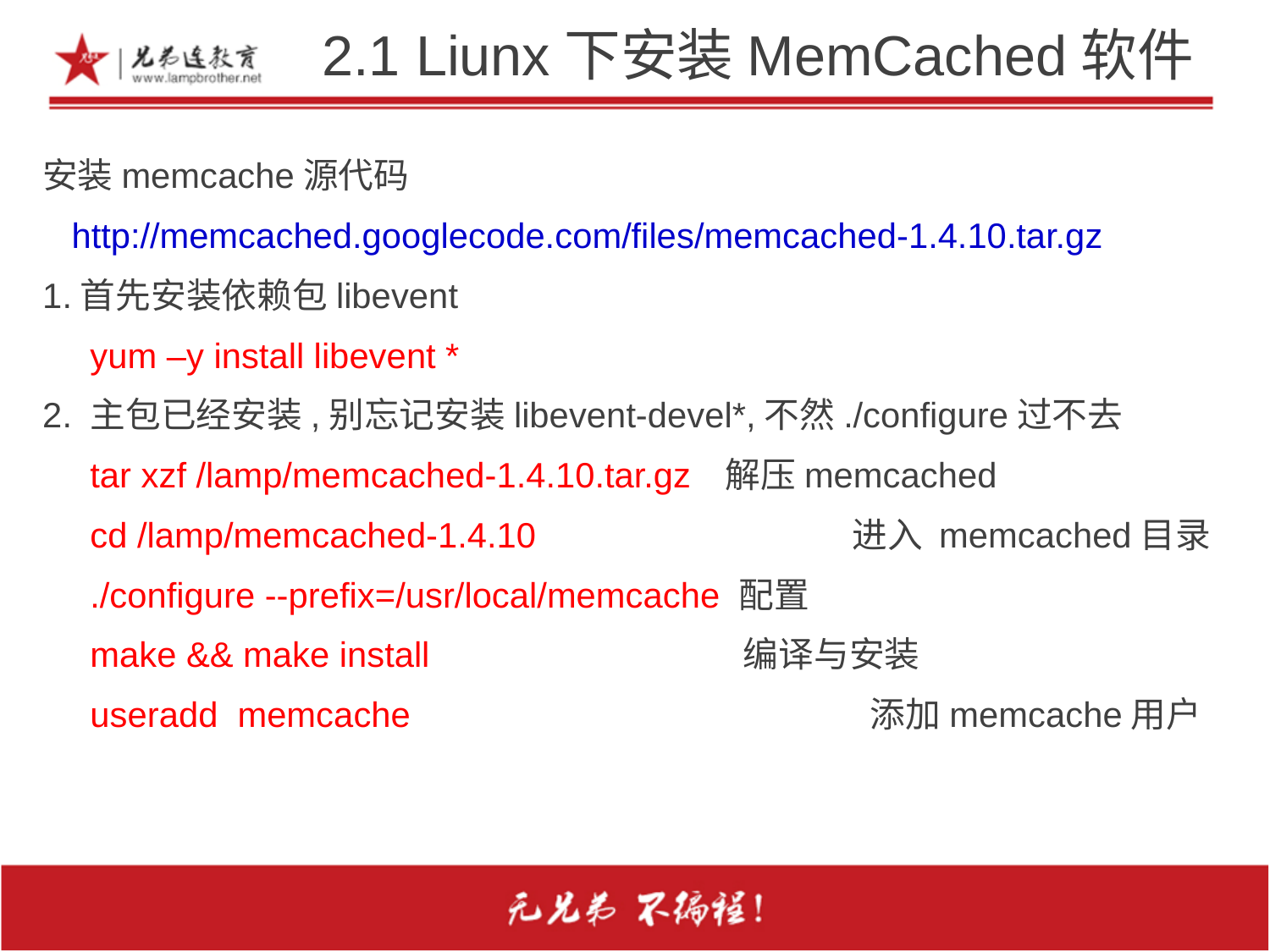

# 2.1 Liunx下安装MemCached软件
安装memcache源代码
   http://memcached.googlecode.com/files/memcached-1.4.10.tar.gz
1.首先安装依赖包libevent
	yum –y install libevent *
2. 主包已经安装,别忘记安装libevent-devel*,不然./configure过不去
	tar xzf /lamp/memcached-1.4.10.tar.gz	解压memcached
	cd /lamp/memcached-1.4.10			进入 memcached目录
	./configure --prefix=/usr/local/memcache 配置
	make && make install			 编译与安装
	useradd  memcache				 添加memcache用户